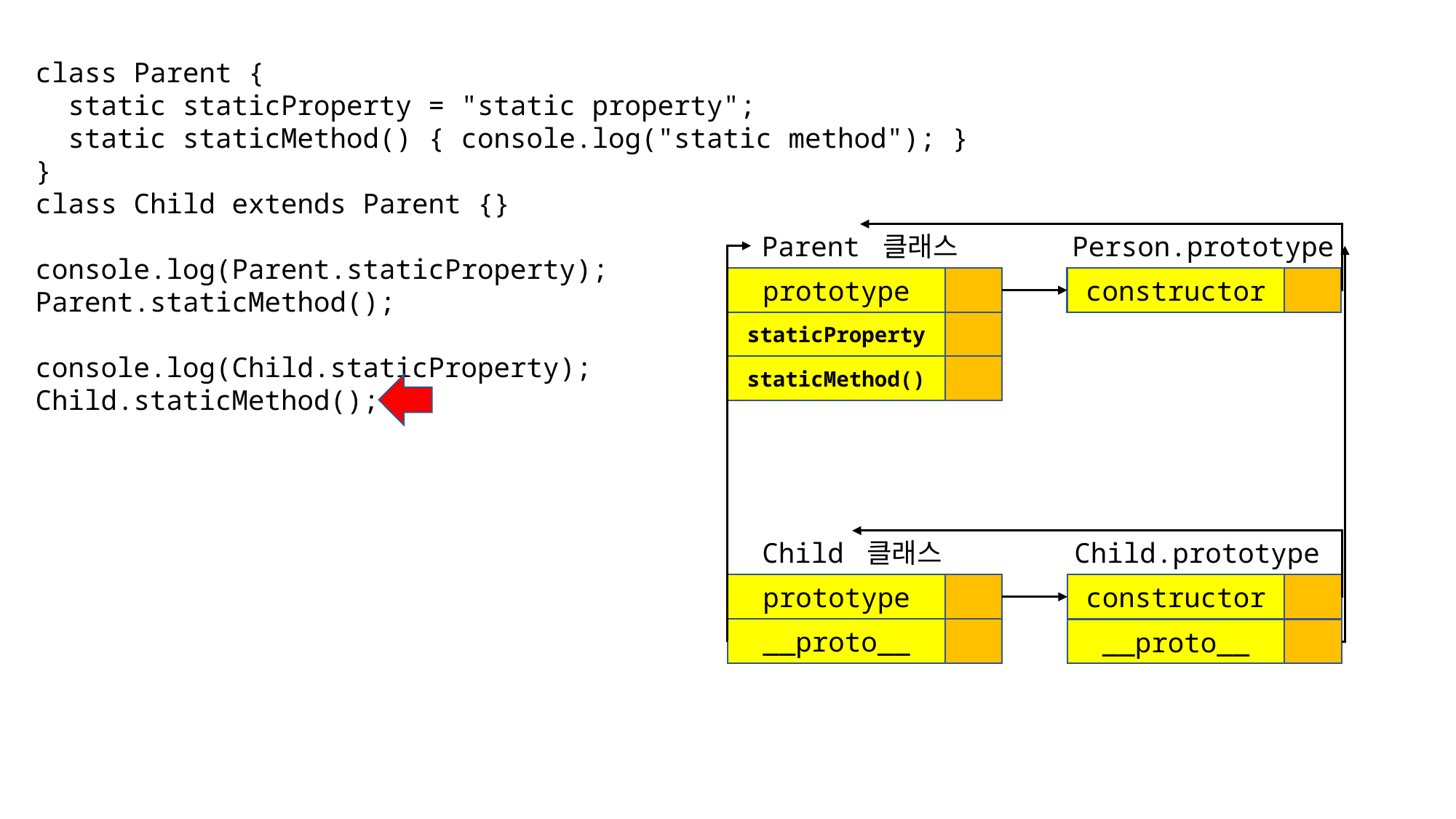

class Parent {
  static staticProperty = "static property";
  static staticMethod() { console.log("static method"); }
}
class Child extends Parent {}

console.log(Parent.staticProperty);
Parent.staticMethod();

console.log(Child.staticProperty);
Child.staticMethod();
Parent 클래스
Person.prototype
prototype

constructor

staticProperty

staticMethod()

Child 클래스
Child.prototype
prototype

constructor

__proto__

__proto__